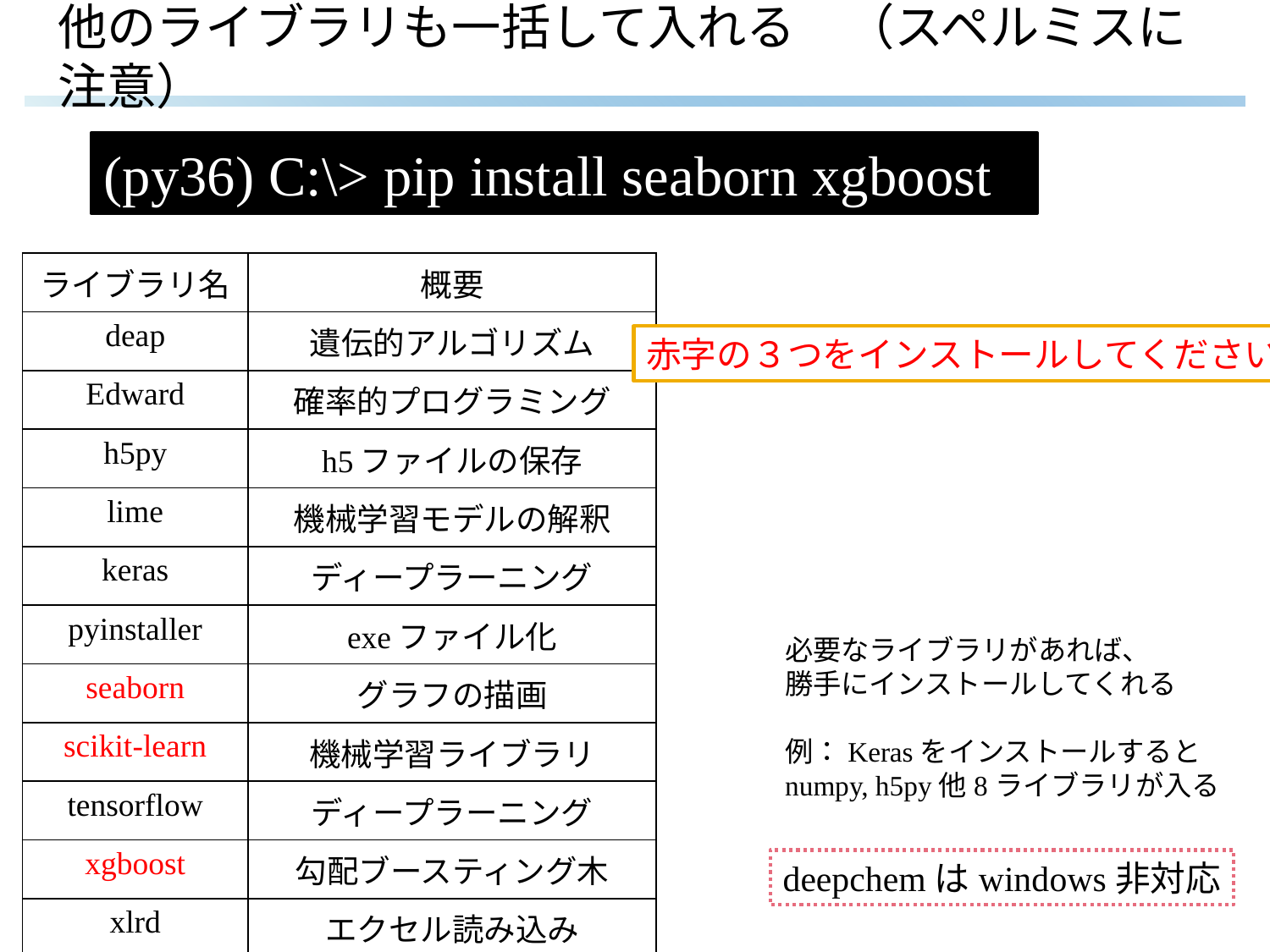

# 他のライブラリも一括して入れる　（スペルミスに注意）
(py36) C:\> pip install seaborn xgboost
| ライブラリ名 | 概要 |
| --- | --- |
| deap | 遺伝的アルゴリズム |
| Edward | 確率的プログラミング |
| h5py | h5ファイルの保存 |
| lime | 機械学習モデルの解釈 |
| keras | ディープラーニング |
| pyinstaller | exeファイル化 |
| seaborn | グラフの描画 |
| scikit-learn | 機械学習ライブラリ |
| tensorflow | ディープラーニング |
| xgboost | 勾配ブースティング木 |
| xlrd | エクセル読み込み |
| xlwt | エクセル書き込み |
赤字の３つをインストールしてください
必要なライブラリがあれば、
勝手にインストールしてくれる

例：Kerasをインストールすると
numpy, h5py他8ライブラリが入る
deepchemはwindows非対応